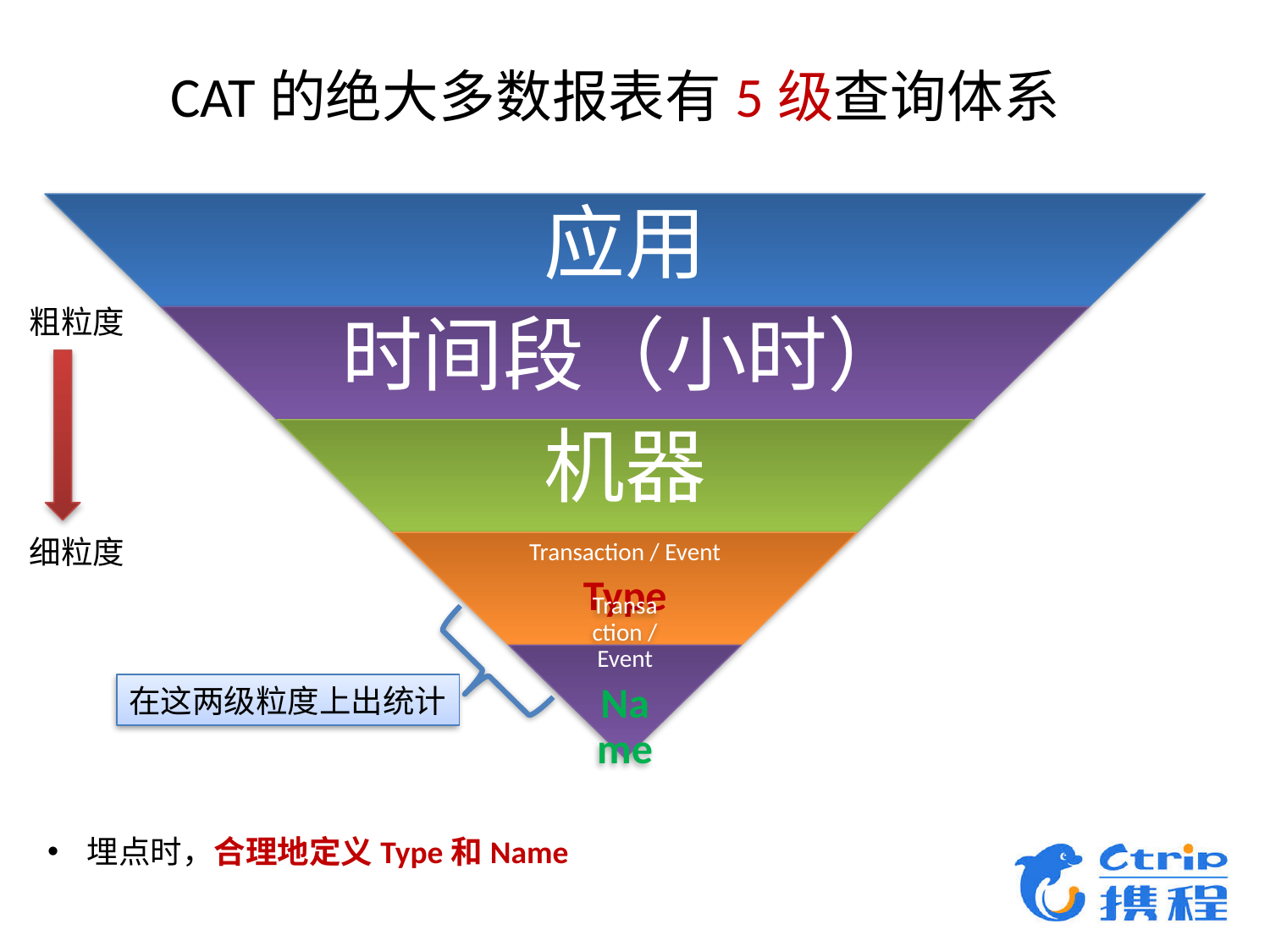

# CAT的绝大多数报表有5级查询体系
应用
时间段（小时）
机器
Transaction / Event
Type
Transaction / Event
Name
粗粒度

细粒度

在这两级粒度上出统计
埋点时，合理地定义Type和Name